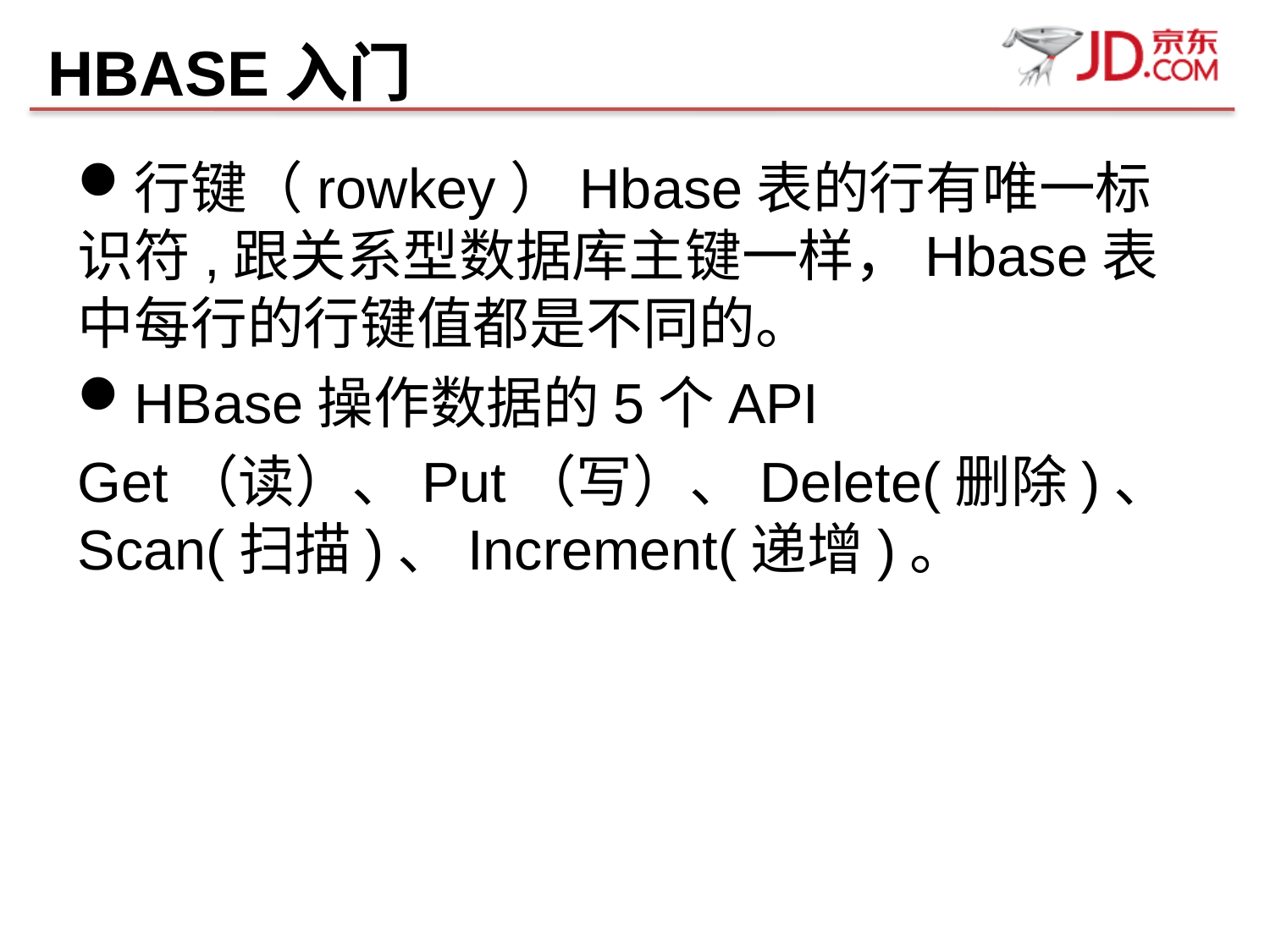

# HBASE入门
行键（rowkey）Hbase表的行有唯一标识符,跟关系型数据库主键一样，Hbase表中每行的行键值都是不同的。
HBase操作数据的5个API
Get（读）、Put（写）、Delete(删除)、Scan(扫描)、Increment(递增)。